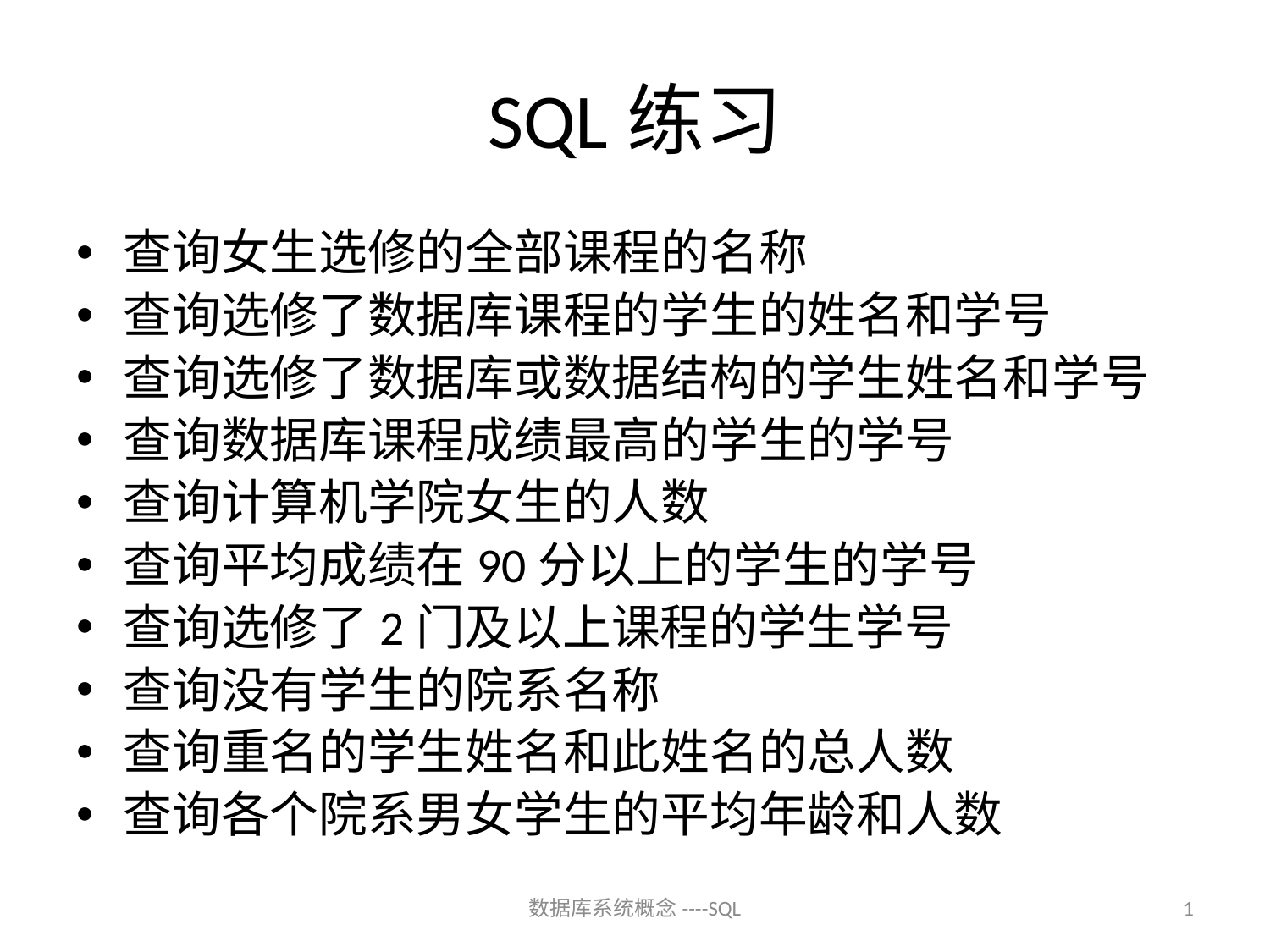

# SQL练习
查询女生选修的全部课程的名称
查询选修了数据库课程的学生的姓名和学号
查询选修了数据库或数据结构的学生姓名和学号
查询数据库课程成绩最高的学生的学号
查询计算机学院女生的人数
查询平均成绩在90分以上的学生的学号
查询选修了2门及以上课程的学生学号
查询没有学生的院系名称
查询重名的学生姓名和此姓名的总人数
查询各个院系男女学生的平均年龄和人数
1
数据库系统概念----SQL